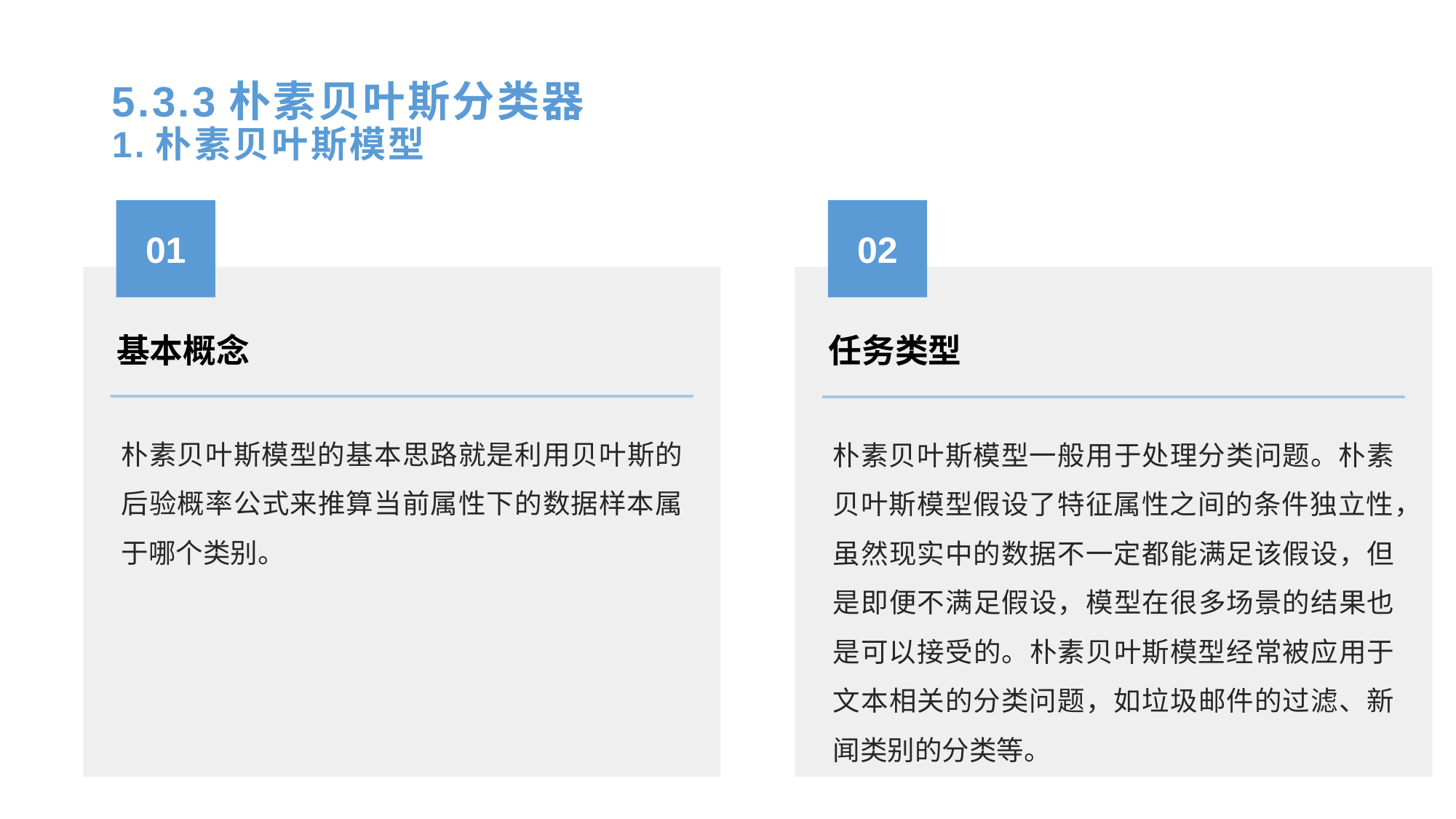

# 5.3.3朴素贝叶斯分类器 1.朴素贝叶斯模型
01
02

基本概念
任务类型
朴素贝叶斯模型的基本思路就是利用贝叶斯的后验概率公式来推算当前属性下的数据样本属于哪个类别。
朴素贝叶斯模型一般用于处理分类问题。朴素贝叶斯模型假设了特征属性之间的条件独立性，虽然现实中的数据不一定都能满足该假设，但是即便不满足假设，模型在很多场景的结果也是可以接受的。朴素贝叶斯模型经常被应用于文本相关的分类问题，如垃圾邮件的过滤、新闻类别的分类等。